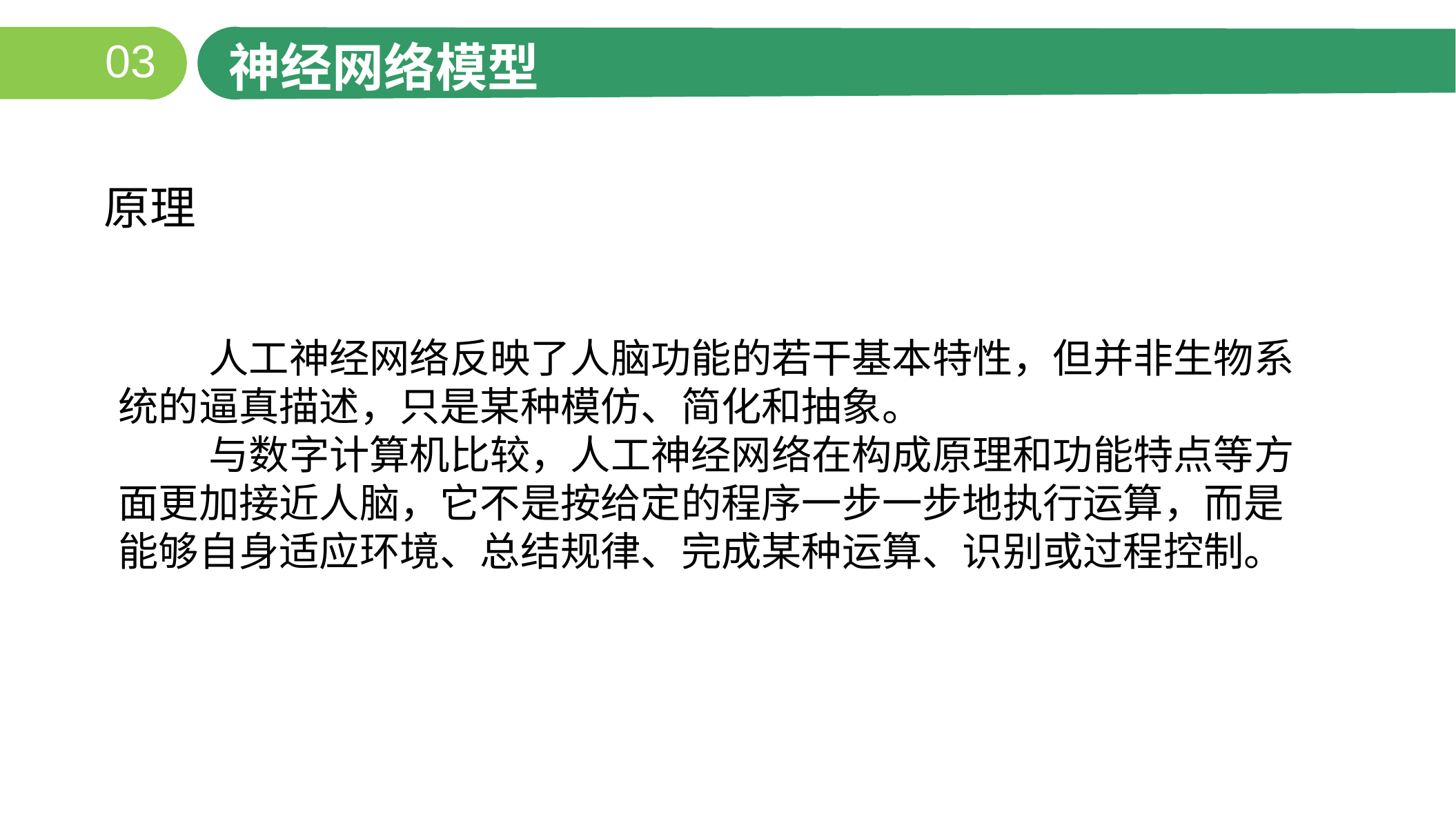

03

神经网络模型
原理
         人工神经网络反映了人脑功能的若干基本特性，但并非生物系统的逼真描述，只是某种模仿、简化和抽象。
         与数字计算机比较，人工神经网络在构成原理和功能特点等方面更加接近人脑，它不是按给定的程序一步一步地执行运算，而是能够自身适应环境、总结规律、完成某种运算、识别或过程控制。